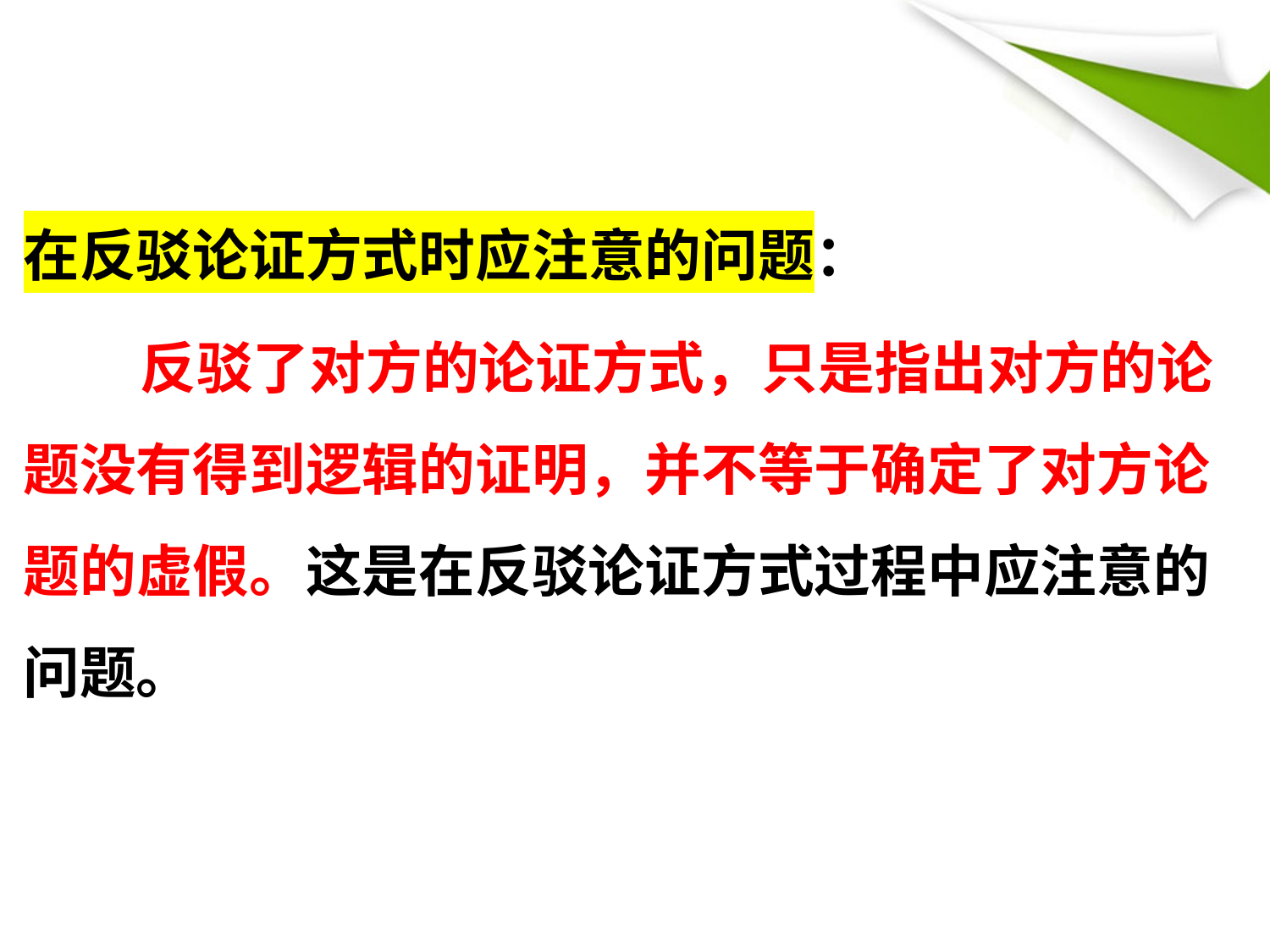

在反驳论证方式时应注意的问题：
        反驳了对方的论证方式，只是指出对方的论题没有得到逻辑的证明，并不等于确定了对方论题的虚假。这是在反驳论证方式过程中应注意的问题。